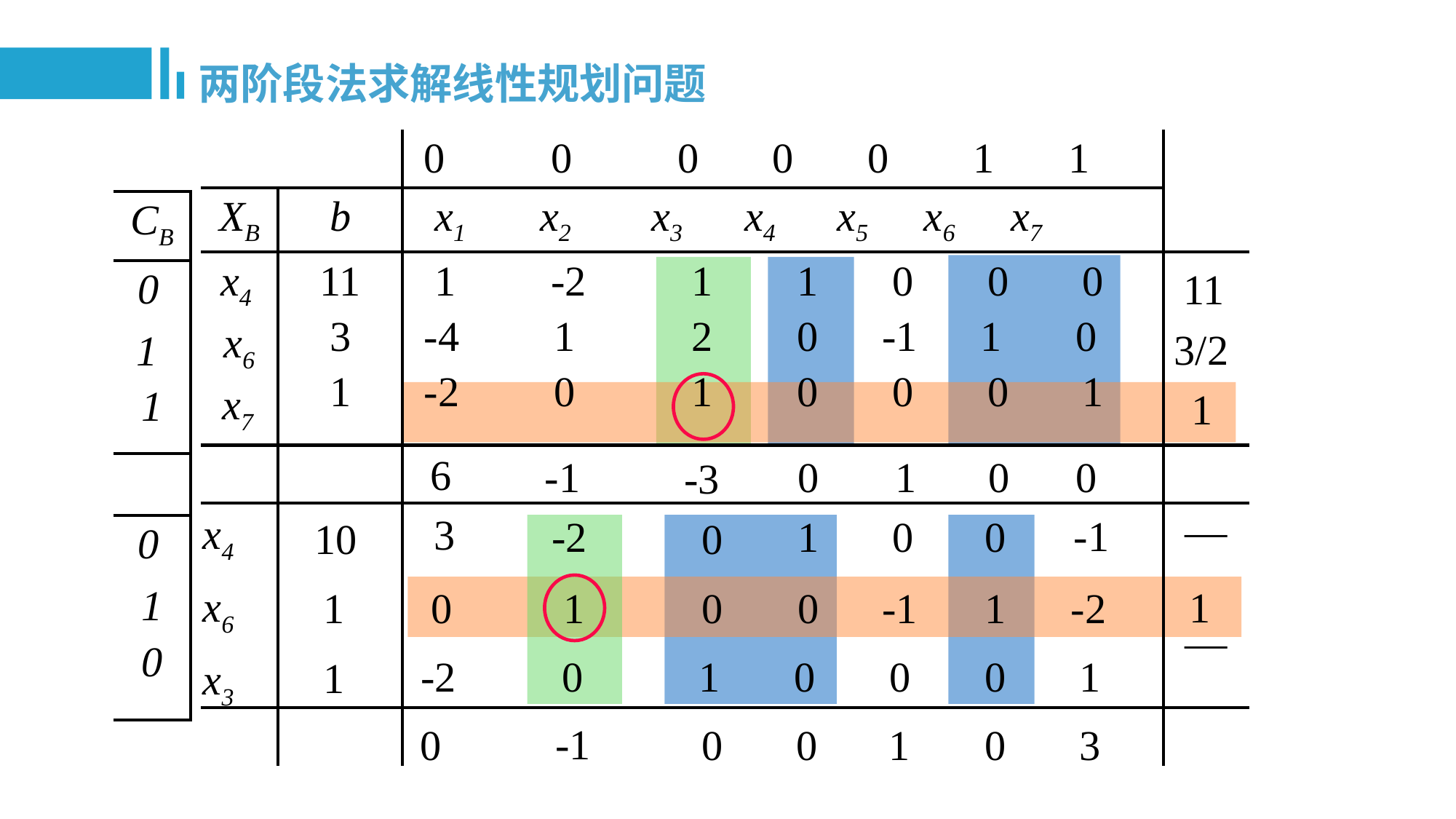

两阶段法求解线性规划问题

|  |  | 0 0 0 0 0 1 1 |  |
| --- | --- | --- | --- |
| XB | b | x1 x2 x3 x4 x5 x6 x7 |  |
| x4 x6 x7 | 11 3 1 | 1 -2 1 1 0 0 0 -4 1 2 0 -1 1 0 -2 0 1 0 0 0 1 |  |
|  |  |  |  |
|  |  |  | — — |
|  |  |  |  |
| CB |
| --- |
| 0 1 1 |
|  |
| 0 1 0 |

11

3/2

1

6
-1
 0
1
0
0
-3
x4
x6
x3
3
-1
1
0
0
-2
10
0

1

1
0
1
0
0
-1
1
-2

-2          0           1       0       0       0       1
1
-1
0
0
0
 1
0
3